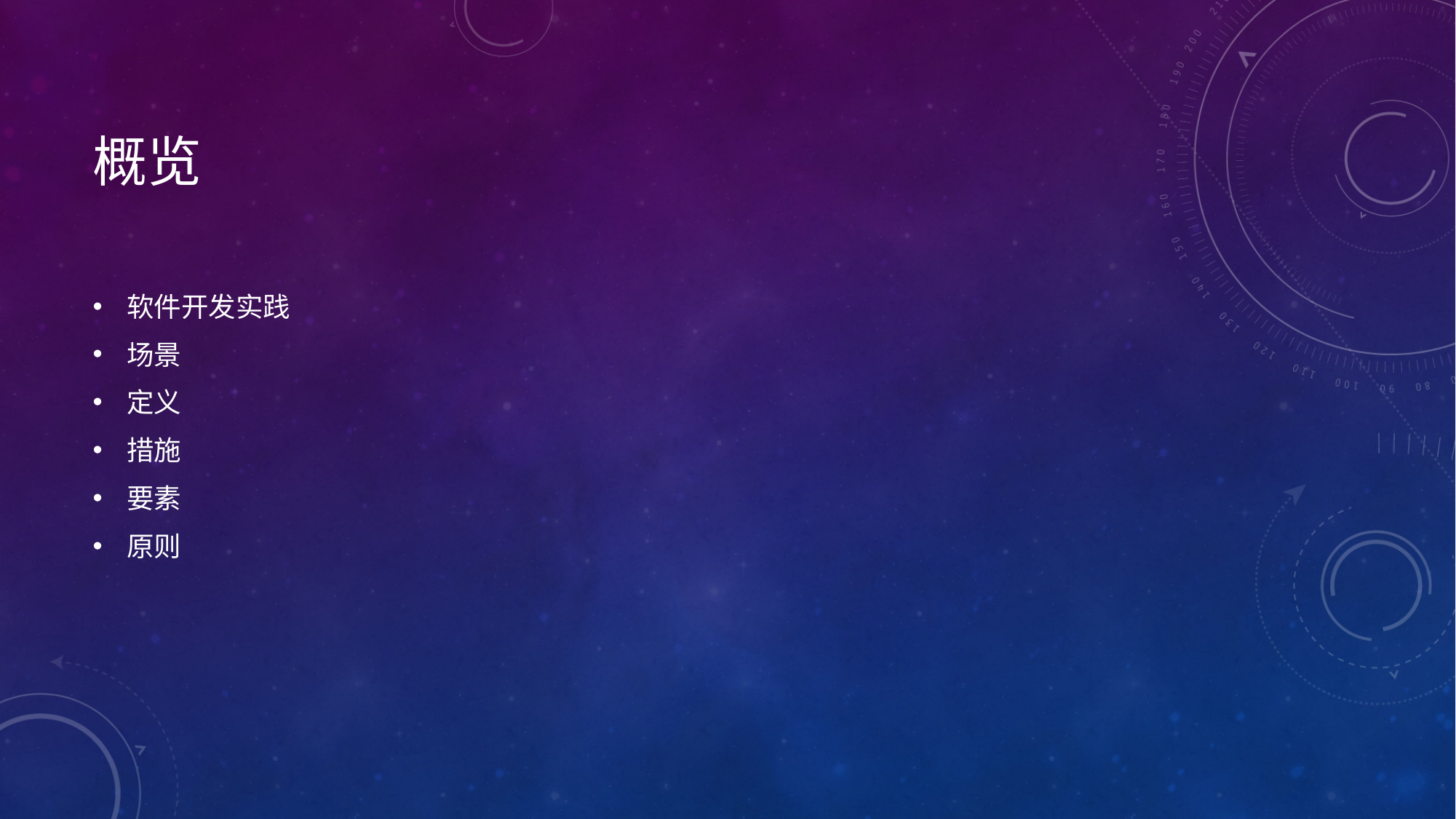

# 概览
软件开发实践
场景
定义
措施
要素
原则